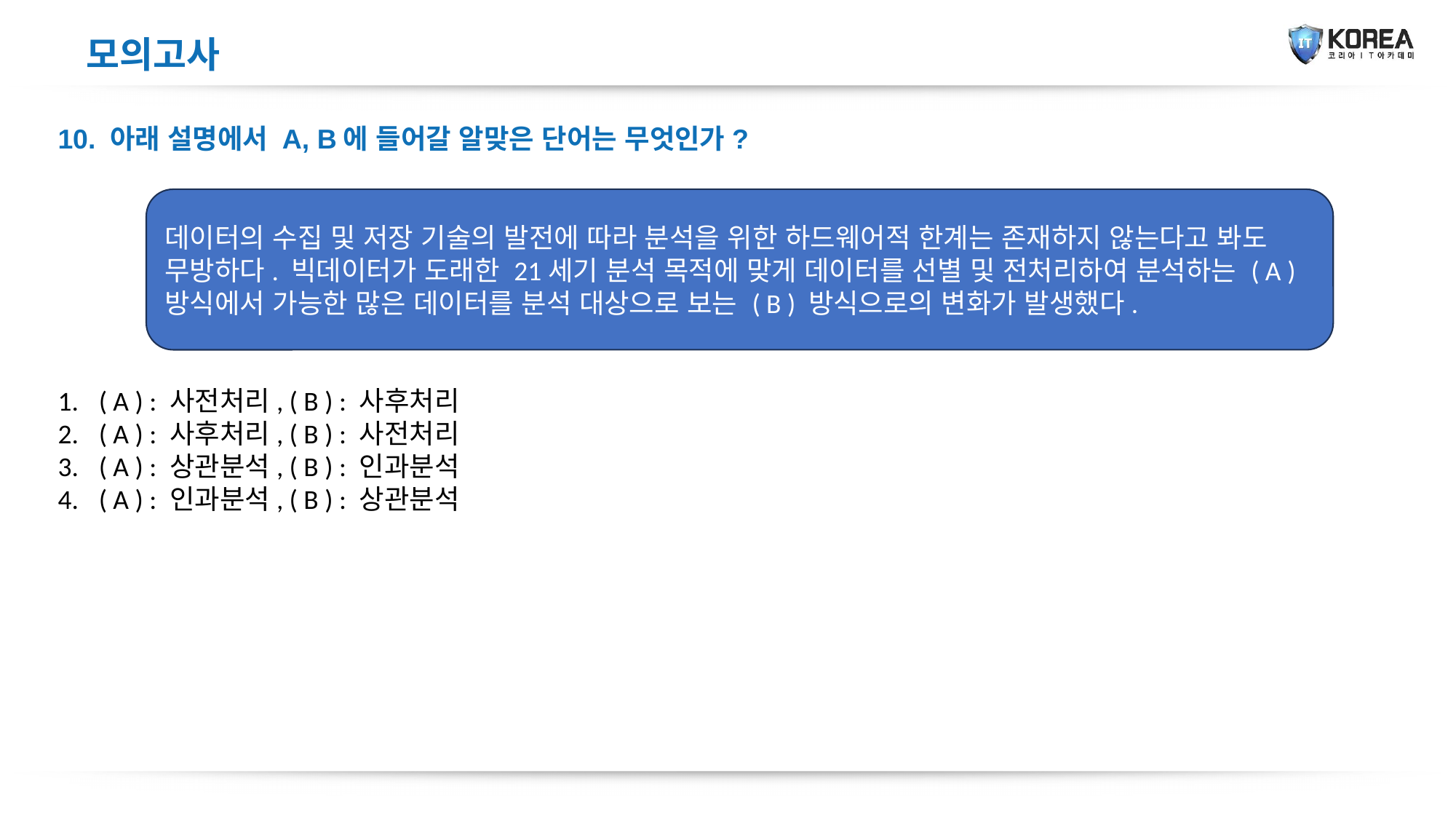

모의고사
10. 아래 설명에서 A, B에 들어갈 알맞은 단어는 무엇인가?

( A ) : 사전처리, ( B ) : 사후처리
( A ) : 사후처리, ( B ) : 사전처리
( A ) : 상관분석, ( B ) : 인과분석
( A ) : 인과분석, ( B ) : 상관분석

데이터의 수집 및 저장 기술의 발전에 따라 분석을 위한 하드웨어적 한계는 존재하지 않는다고 봐도 무방하다. 빅데이터가 도래한 21세기 분석 목적에 맞게 데이터를 선별 및 전처리하여 분석하는 ( A ) 방식에서 가능한 많은 데이터를 분석 대상으로 보는 ( B ) 방식으로의 변화가 발생했다.